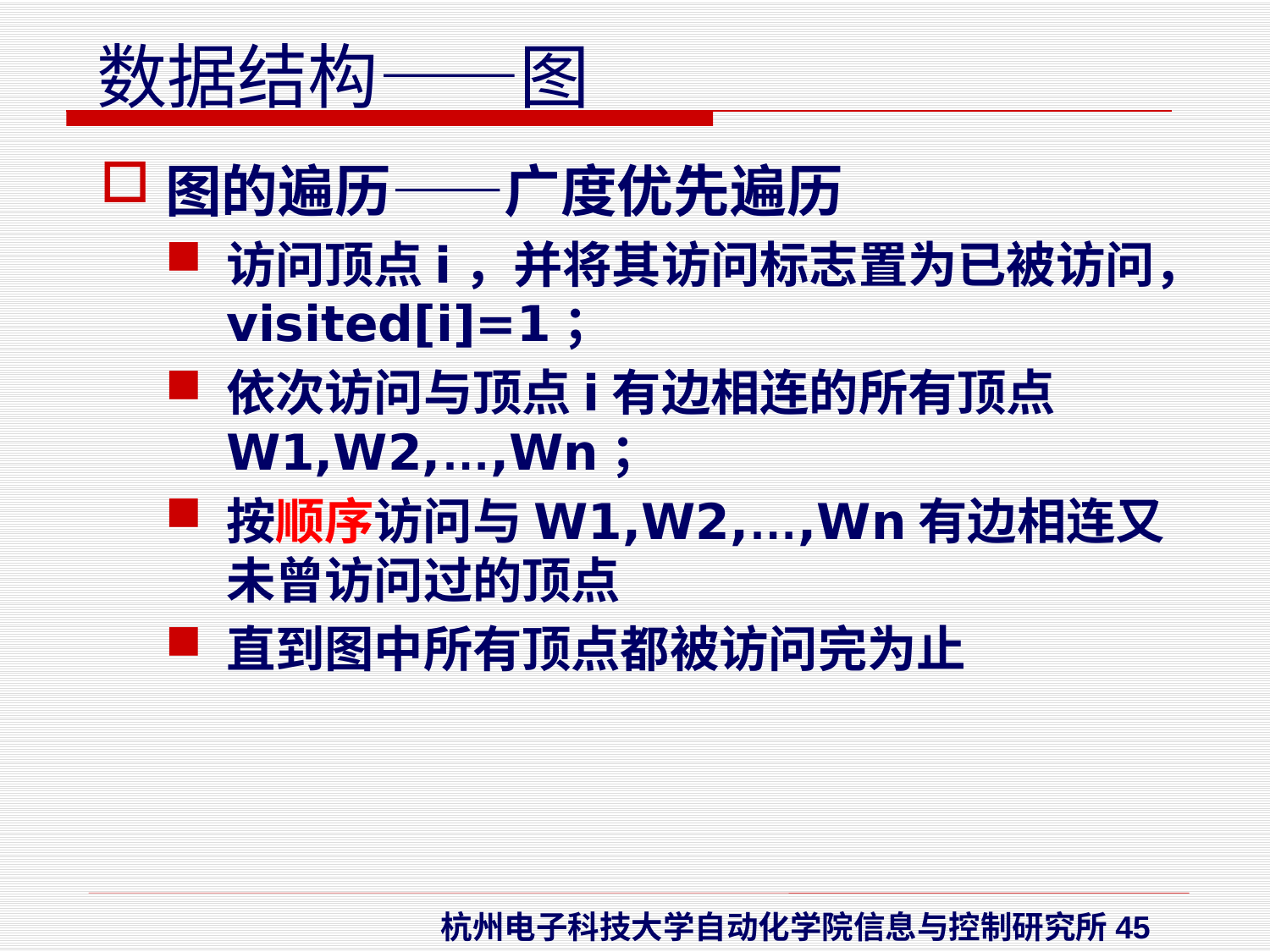

图的遍历——广度优先遍历
访问顶点i，并将其访问标志置为已被访问，visited[i]=1；
依次访问与顶点i有边相连的所有顶点W1,W2,…,Wn；
按顺序访问与W1,W2,…,Wn有边相连又未曾访问过的顶点
直到图中所有顶点都被访问完为止